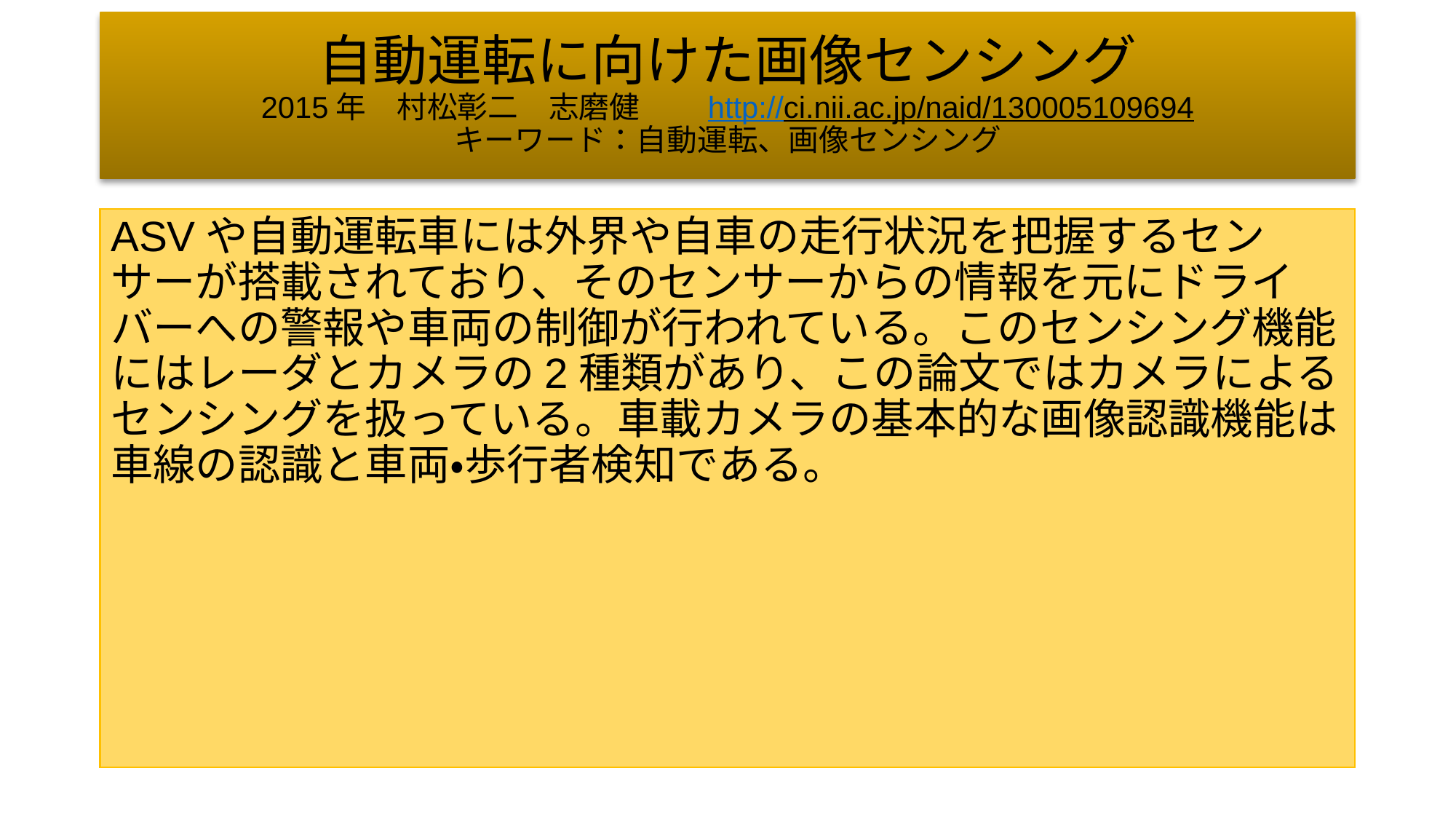

# 自動運転に向けた画像センシング 2015年　村松彰二　志磨健　　http://ci.nii.ac.jp/naid/130005109694 キーワード：自動運転、画像センシング
ASVや自動運転車には外界や自車の走行状況を把握するセンサーが搭載されており、そのセンサーからの情報を元にドライバーへの警報や車両の制御が行われている。このセンシング機能にはレーダとカメラの2種類があり、この論文ではカメラによるセンシングを扱っている。車載カメラの基本的な画像認識機能は車線の認識と車両・歩行者検知である。